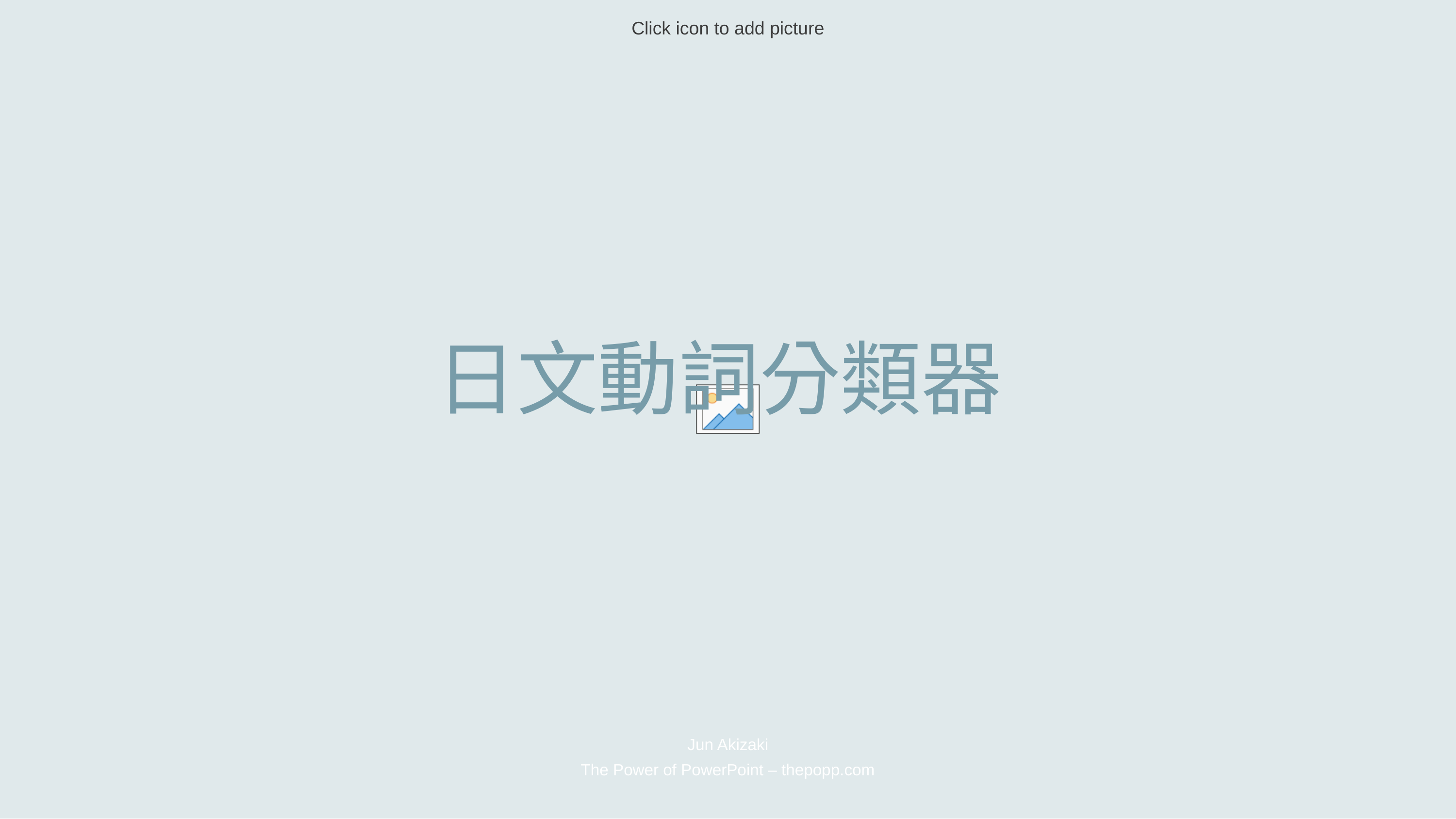

# 日文動詞分類器

Jun Akizaki
The Power of PowerPoint – thepopp.com